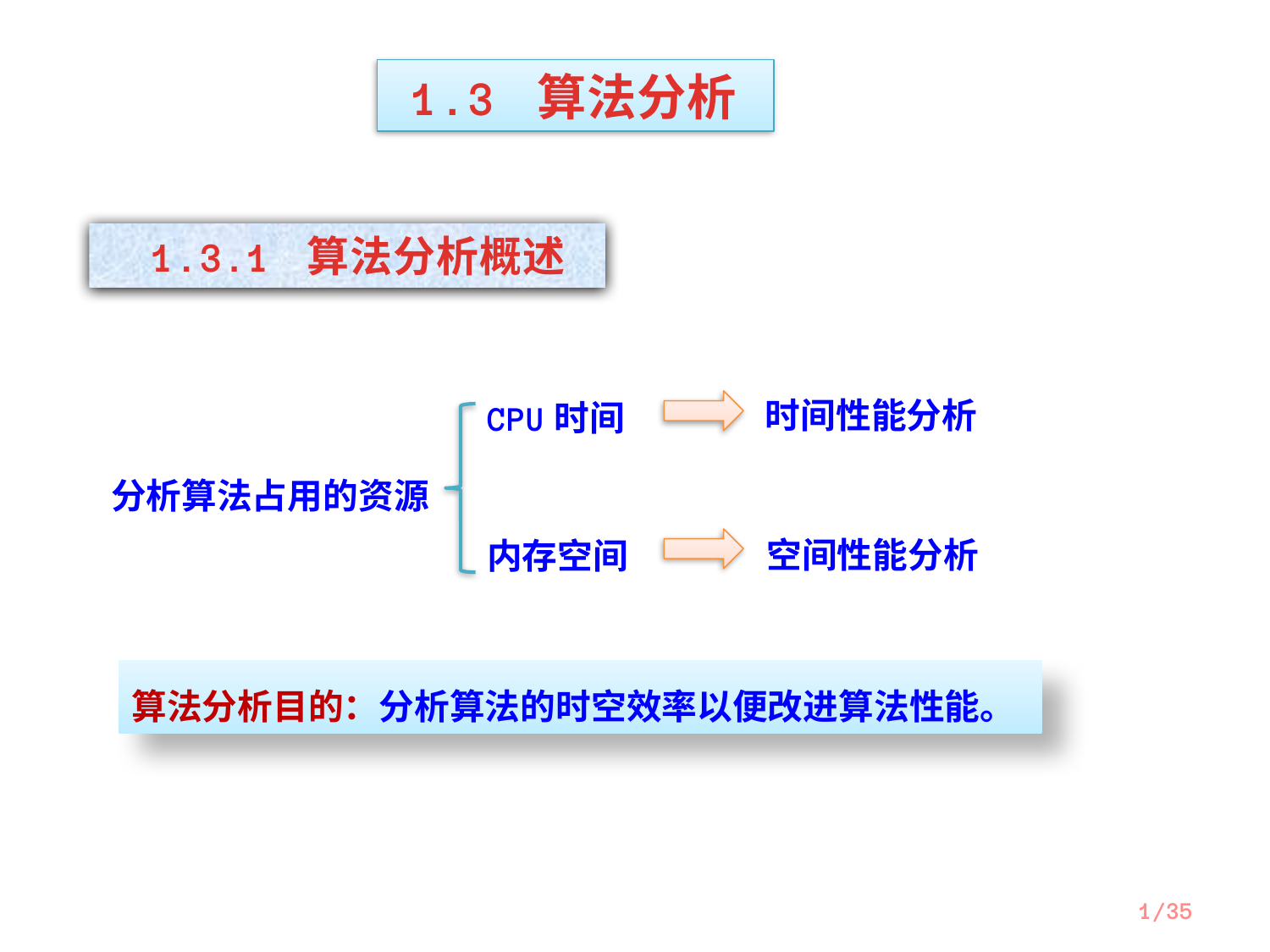

1.3 算法分析
 1.3.1 算法分析概述
时间性能分析

CPU时间

分析算法占用的资源
空间性能分析

内存空间
算法分析目的：分析算法的时空效率以便改进算法性能。
1/35